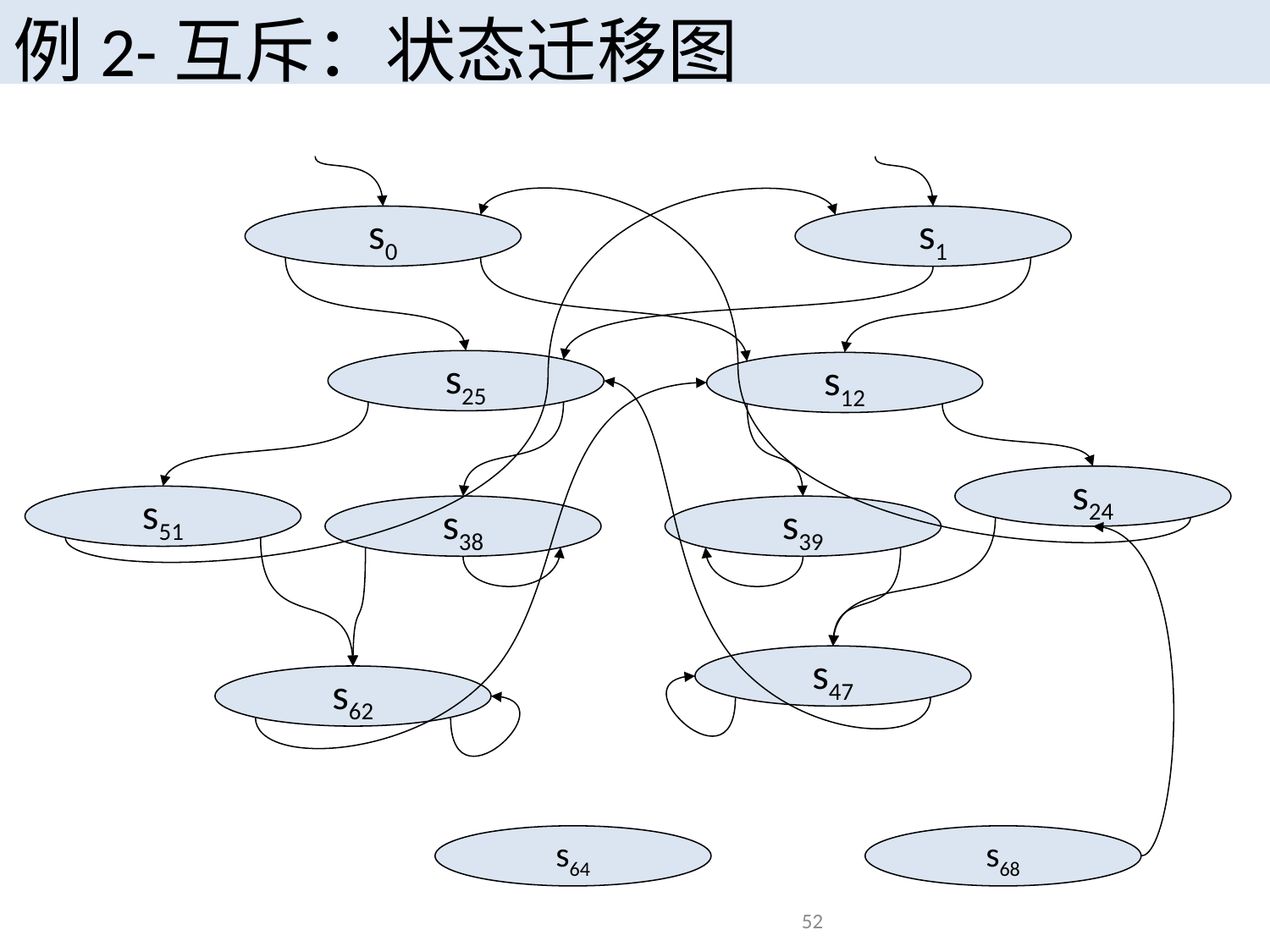

例2-互斥：状态迁移图
s0
s1
s25
s12
s24
s51
s38
s39
s47
s62
s64
s68

52